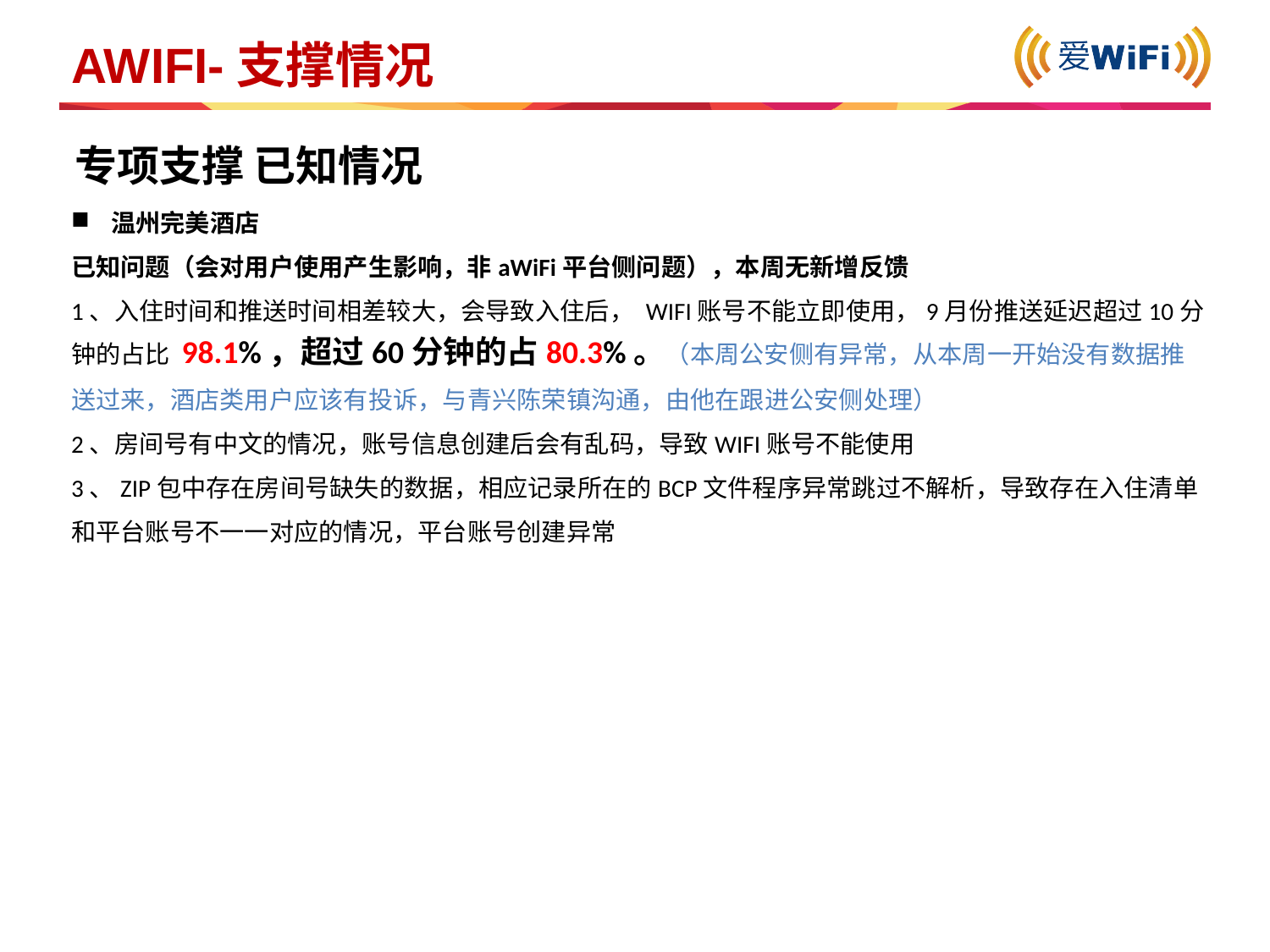

# AWIFI-支撑情况
专项支撑 已知情况
温州完美酒店
已知问题（会对用户使用产生影响，非aWiFi平台侧问题），本周无新增反馈
1、入住时间和推送时间相差较大，会导致入住后， WIFI账号不能立即使用，9月份推送延迟超过10分钟的占比 98.1%，超过60分钟的占80.3%。（本周公安侧有异常，从本周一开始没有数据推送过来，酒店类用户应该有投诉，与青兴陈荣镇沟通，由他在跟进公安侧处理）
2、房间号有中文的情况，账号信息创建后会有乱码，导致WIFI账号不能使用
3、ZIP包中存在房间号缺失的数据，相应记录所在的BCP文件程序异常跳过不解析，导致存在入住清单和平台账号不一一对应的情况，平台账号创建异常

[unsupported chart]